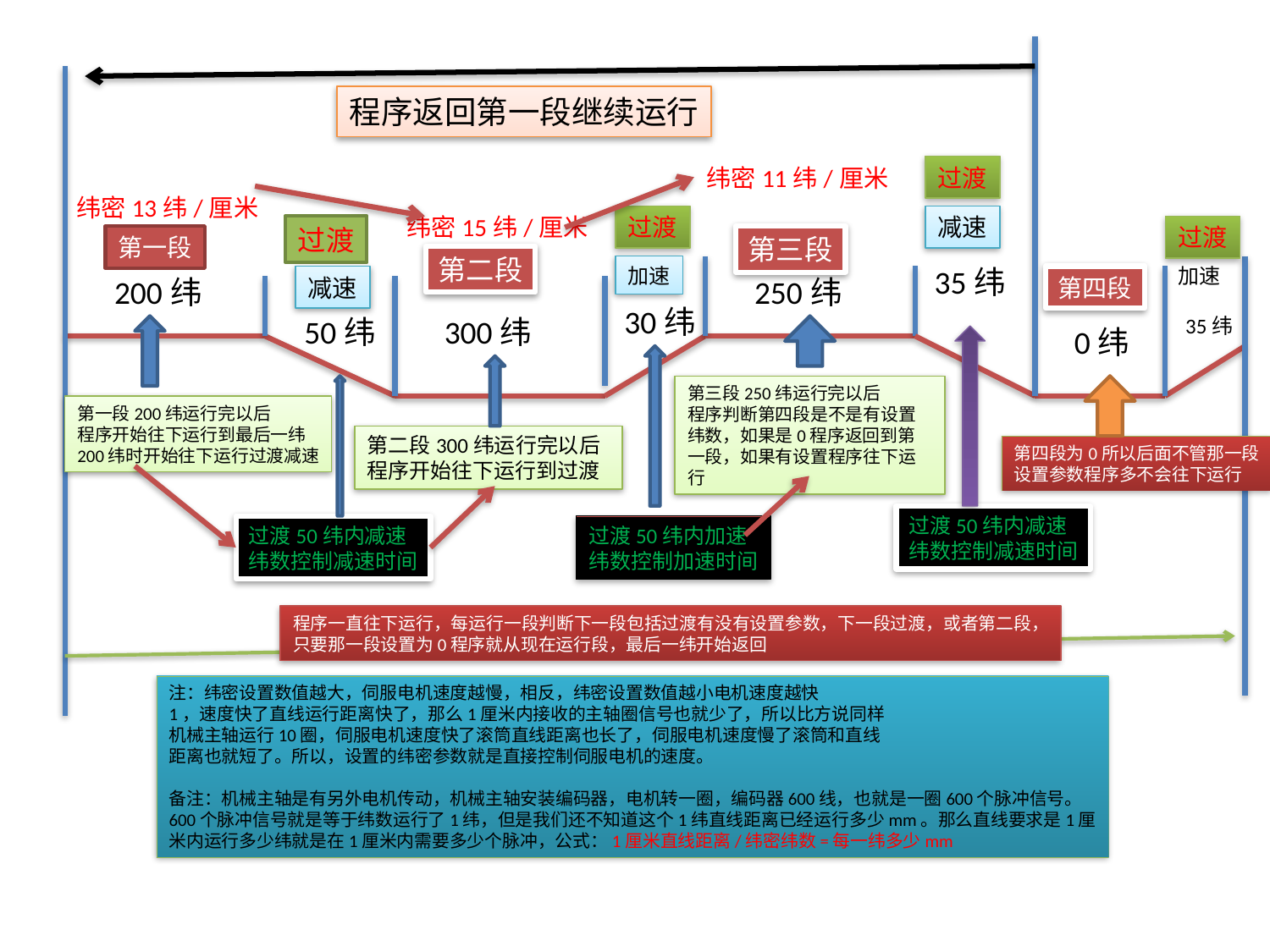

程序返回第一段继续运行
纬密11纬/厘米
过渡
纬密13纬/厘米
纬密15纬/厘米
过渡
减速
过渡
过渡
第一段
第三段
第二段
加速
35纬
加速
200纬
减速
250纬
第四段
30纬
50纬
300纬
35纬

0纬

第三段250纬运行完以后
程序判断第四段是不是有设置纬数，如果是0程序返回到第一段，如果有设置程序往下运行

第一段200纬运行完以后
程序开始往下运行到最后一纬
200纬时开始往下运行过渡减速
第二段300纬运行完以后
程序开始往下运行到过渡
第四段为0所以后面不管那一段
设置参数程序多不会往下运行
过渡50纬内减速
纬数控制减速时间
过渡50纬内减速
纬数控制减速时间
过渡50纬内加速
纬数控制加速时间
程序一直往下运行，每运行一段判断下一段包括过渡有没有设置参数，下一段过渡，或者第二段，
只要那一段设置为0程序就从现在运行段，最后一纬开始返回
注：纬密设置数值越大，伺服电机速度越慢，相反，纬密设置数值越小电机速度越快
1，速度快了直线运行距离快了，那么1厘米内接收的主轴圈信号也就少了，所以比方说同样
机械主轴运行10圈，伺服电机速度快了滚筒直线距离也长了，伺服电机速度慢了滚筒和直线
距离也就短了。所以，设置的纬密参数就是直接控制伺服电机的速度。

备注：机械主轴是有另外电机传动，机械主轴安装编码器，电机转一圈，编码器600线，也就是一圈600个脉冲信号。
600个脉冲信号就是等于纬数运行了1纬，但是我们还不知道这个1纬直线距离已经运行多少mm。那么直线要求是1厘
米内运行多少纬就是在1厘米内需要多少个脉冲，公式：1厘米直线距离/纬密纬数=每一纬多少mm